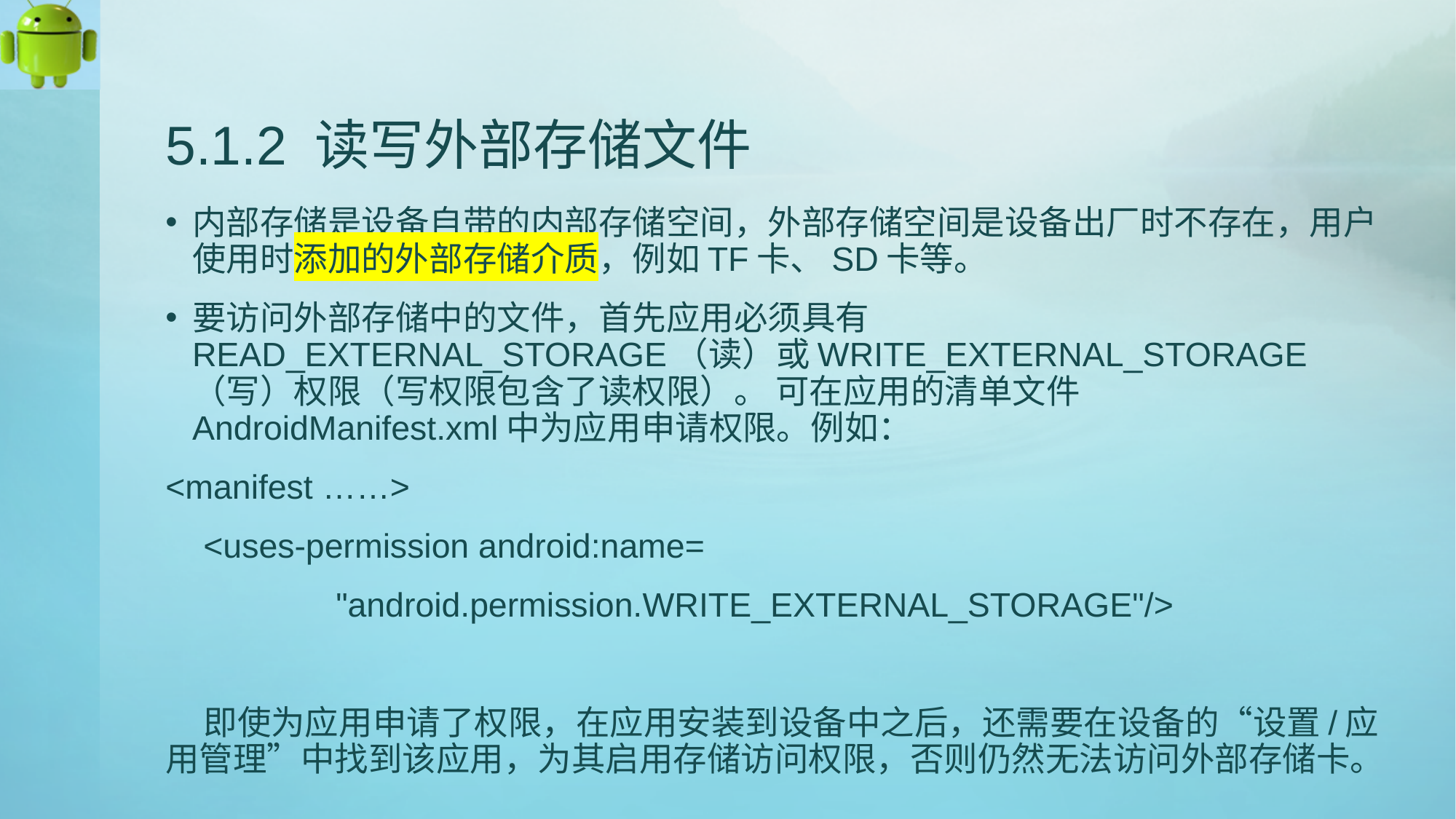

# 5.1.2 读写外部存储文件
内部存储是设备自带的内部存储空间，外部存储空间是设备出厂时不存在，用户使用时添加的外部存储介质，例如TF卡、SD卡等。
要访问外部存储中的文件，首先应用必须具有READ_EXTERNAL_STORAGE（读）或WRITE_EXTERNAL_STORAGE（写）权限（写权限包含了读权限）。 可在应用的清单文件AndroidManifest.xml中为应用申请权限。例如：
<manifest ……>
    <uses-permission android:name=
                  "android.permission.WRITE_EXTERNAL_STORAGE"/>

    即使为应用申请了权限，在应用安装到设备中之后，还需要在设备的“设置/应用管理”中找到该应用，为其启用存储访问权限，否则仍然无法访问外部存储卡。